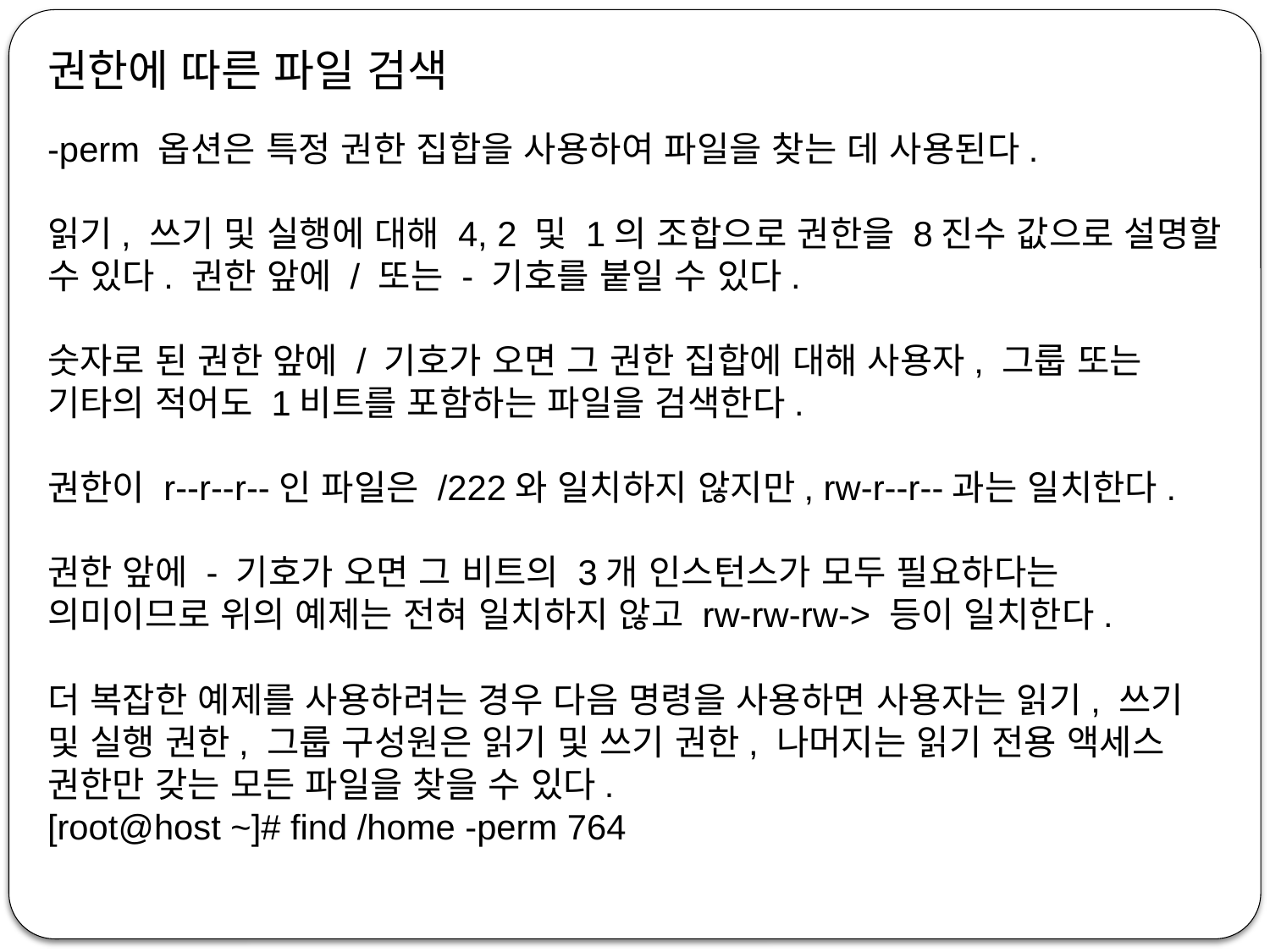

권한에 따른 파일 검색

-perm 옵션은 특정 권한 집합을 사용하여 파일을 찾는 데 사용된다.

읽기, 쓰기 및 실행에 대해 4, 2 및 1의 조합으로 권한을 8진수 값으로 설명할 수 있다. 권한 앞에 / 또는 - 기호를 붙일 수 있다.

숫자로 된 권한 앞에 / 기호가 오면 그 권한 집합에 대해 사용자, 그룹 또는 기타의 적어도 1비트를 포함하는 파일을 검색한다.

권한이 r--r--r--인 파일은 /222와 일치하지 않지만, rw-r--r--과는 일치한다.

권한 앞에 - 기호가 오면 그 비트의 3개 인스턴스가 모두 필요하다는 의미이므로 위의 예제는 전혀 일치하지 않고 rw-rw-rw-> 등이 일치한다.

더 복잡한 예제를 사용하려는 경우 다음 명령을 사용하면 사용자는 읽기, 쓰기 및 실행 권한, 그룹 구성원은 읽기 및 쓰기 권한, 나머지는 읽기 전용 액세스 권한만 갖는 모든 파일을 찾을 수 있다.
[root@host ~]# find /home -perm 764